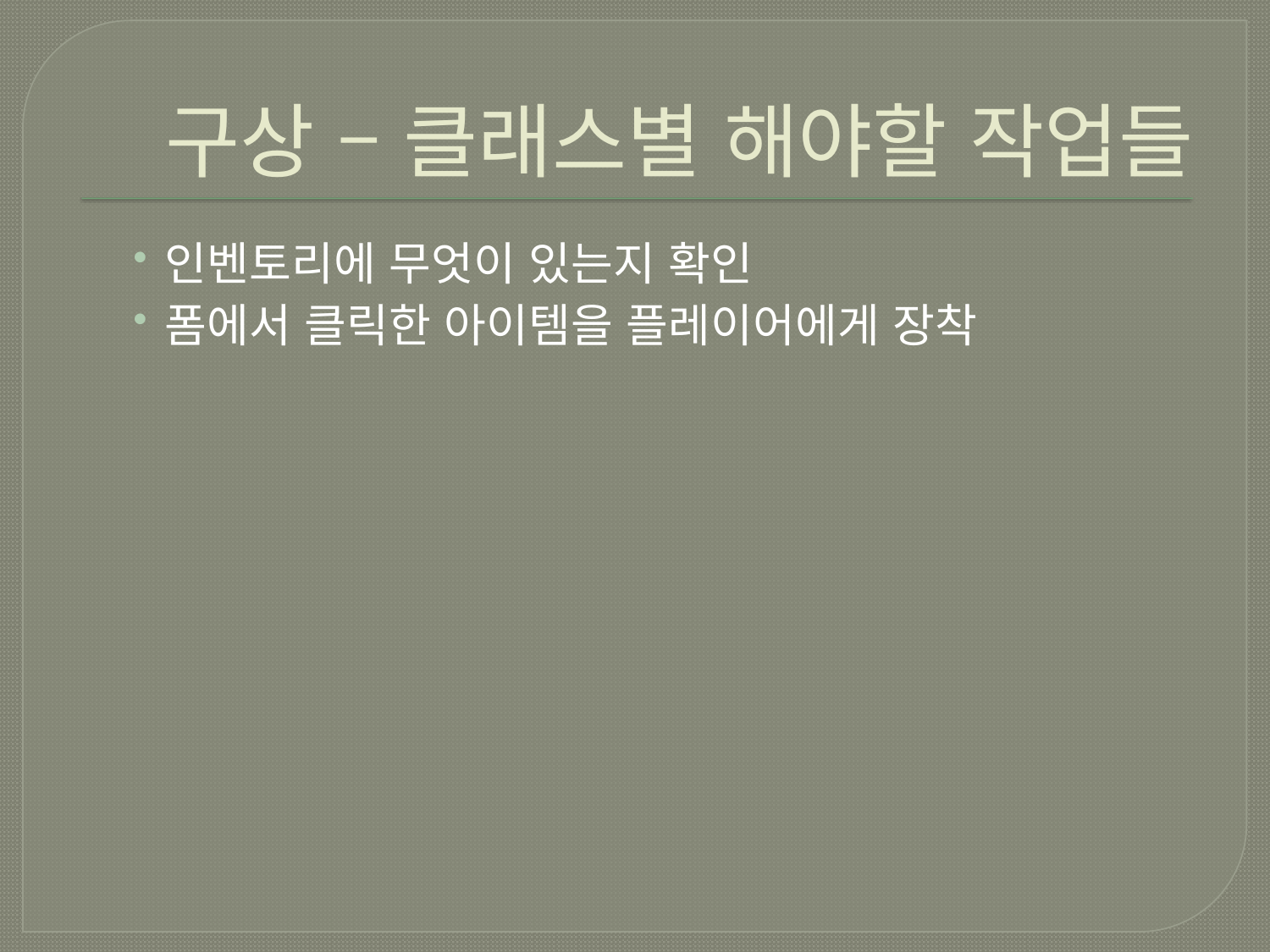

# 구상 – 클래스별 해야할 작업들
인벤토리에 무엇이 있는지 확인
폼에서 클릭한 아이템을 플레이어에게 장착